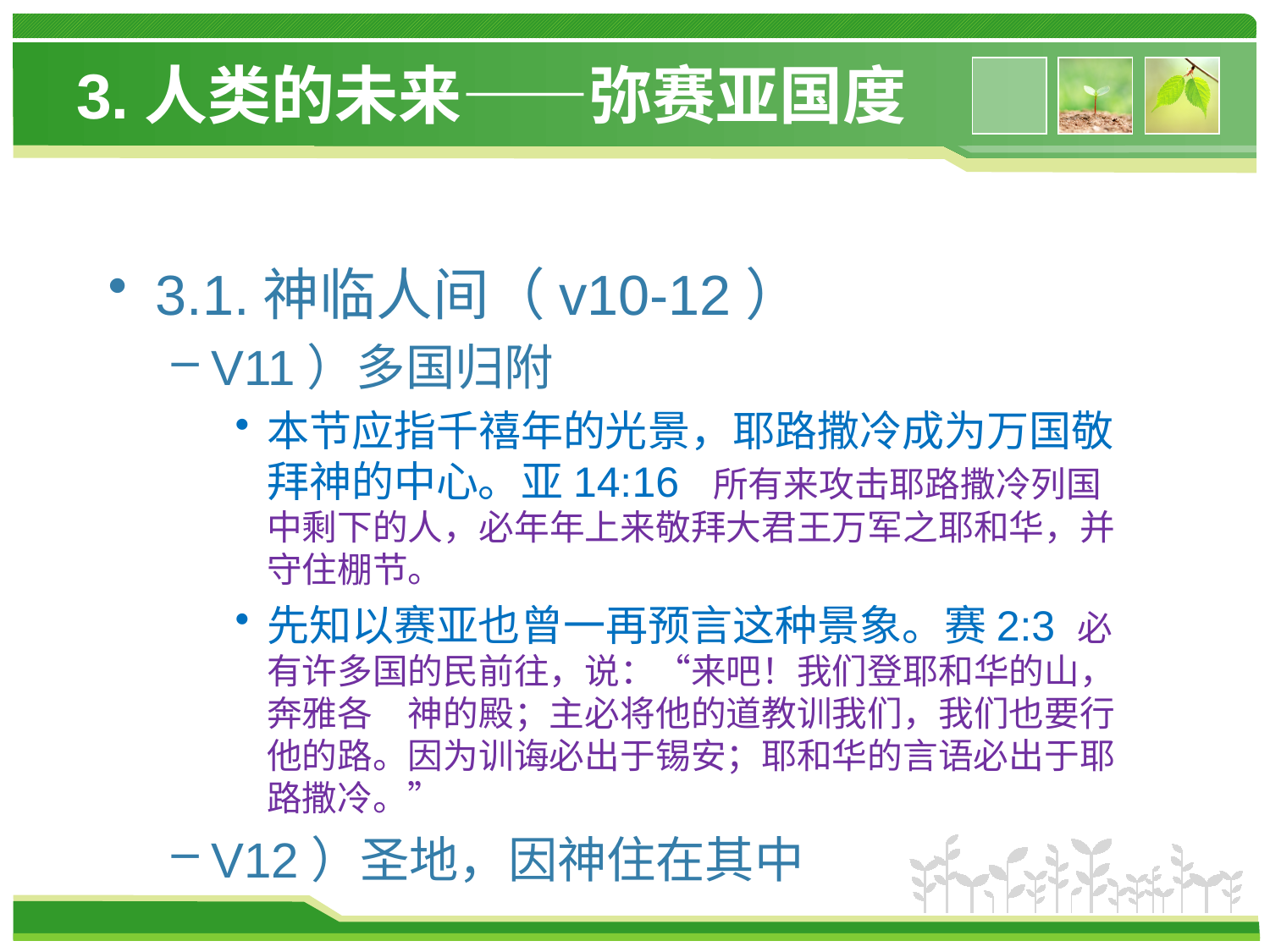

# 3.人类的未来——弥赛亚国度
3.1.神临人间（v10-12）
V11）多国归附
本节应指千禧年的光景，耶路撒冷成为万国敬拜神的中心。亚14:16  所有来攻击耶路撒冷列国中剩下的人，必年年上来敬拜大君王万军之耶和华，并守住棚节。
先知以赛亚也曾一再预言这种景象。赛2:3 必有许多国的民前往，说：“来吧！我们登耶和华的山，奔雅各　神的殿；主必将他的道教训我们，我们也要行他的路。因为训诲必出于锡安；耶和华的言语必出于耶路撒冷。”
V12）圣地，因神住在其中